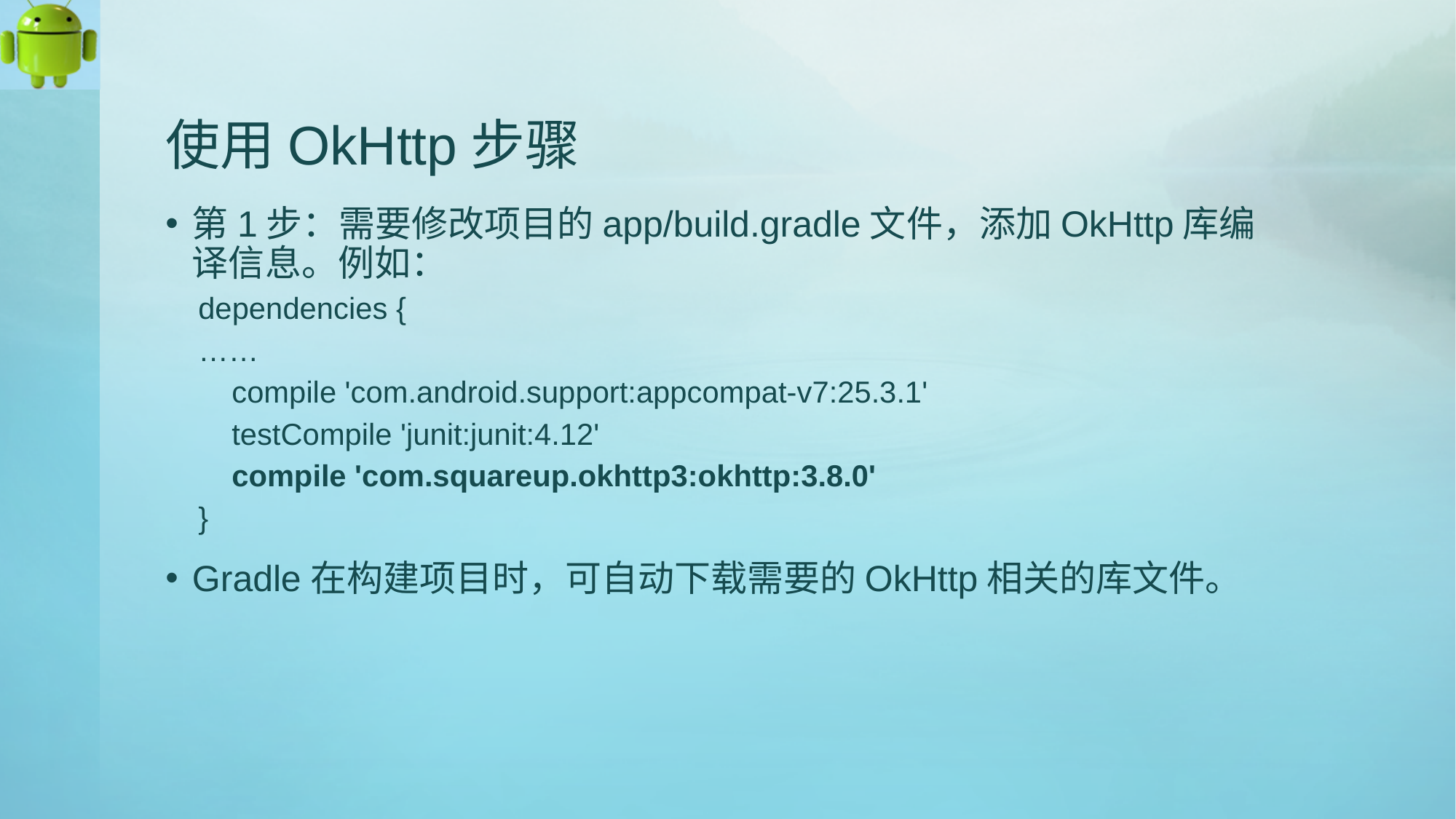

# 使用OkHttp步骤
第1步：需要修改项目的app/build.gradle文件，添加OkHttp库编译信息。例如：
dependencies {
……
    compile 'com.android.support:appcompat-v7:25.3.1'
    testCompile 'junit:junit:4.12'
    compile 'com.squareup.okhttp3:okhttp:3.8.0'
}
Gradle在构建项目时，可自动下载需要的OkHttp相关的库文件。